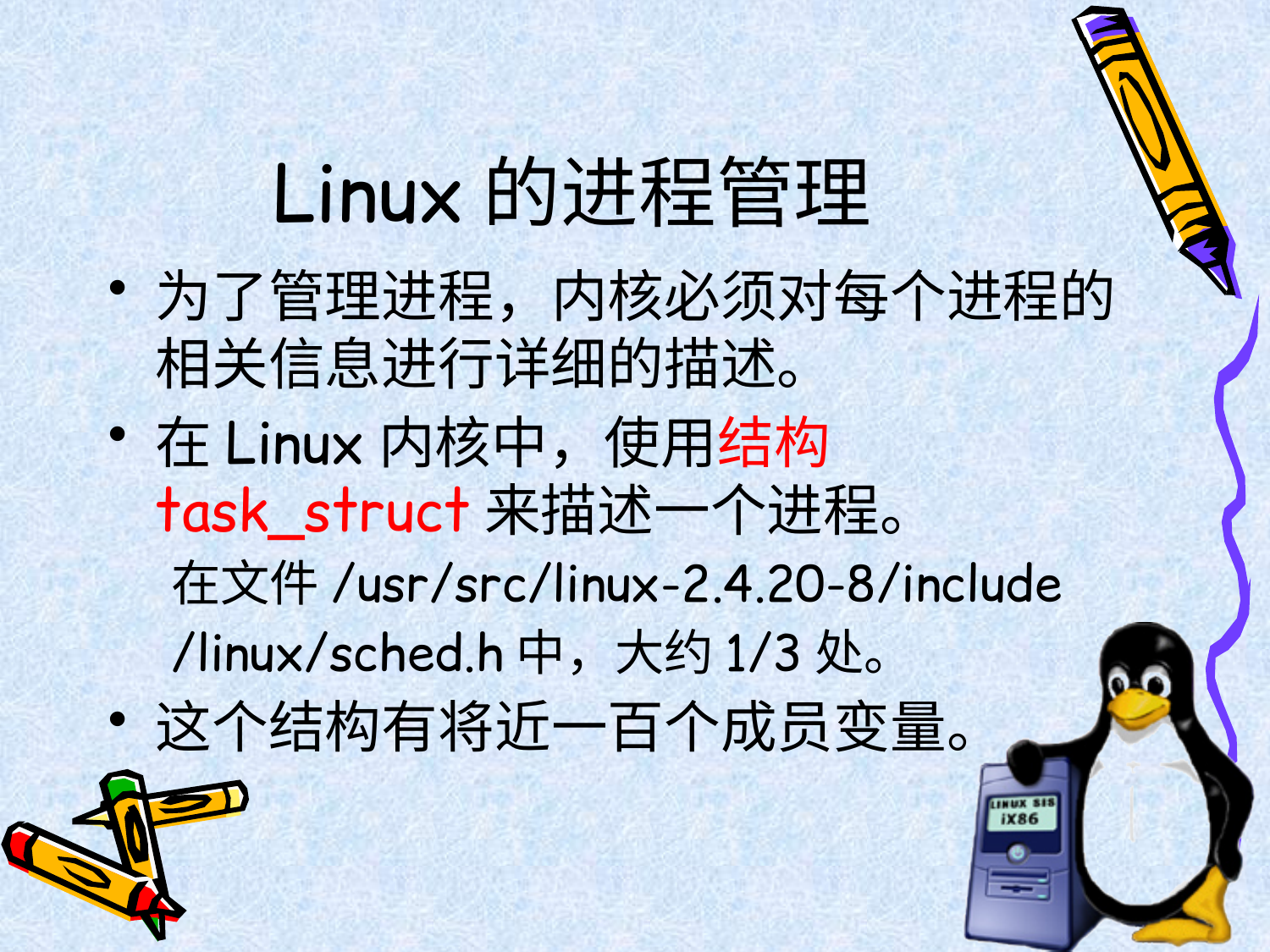

# Linux的进程管理
为了管理进程，内核必须对每个进程的相关信息进行详细的描述。
在Linux内核中，使用结构task_struct来描述一个进程。
在文件/usr/src/linux-2.4.20-8/include
/linux/sched.h中，大约1/3处。
这个结构有将近一百个成员变量。